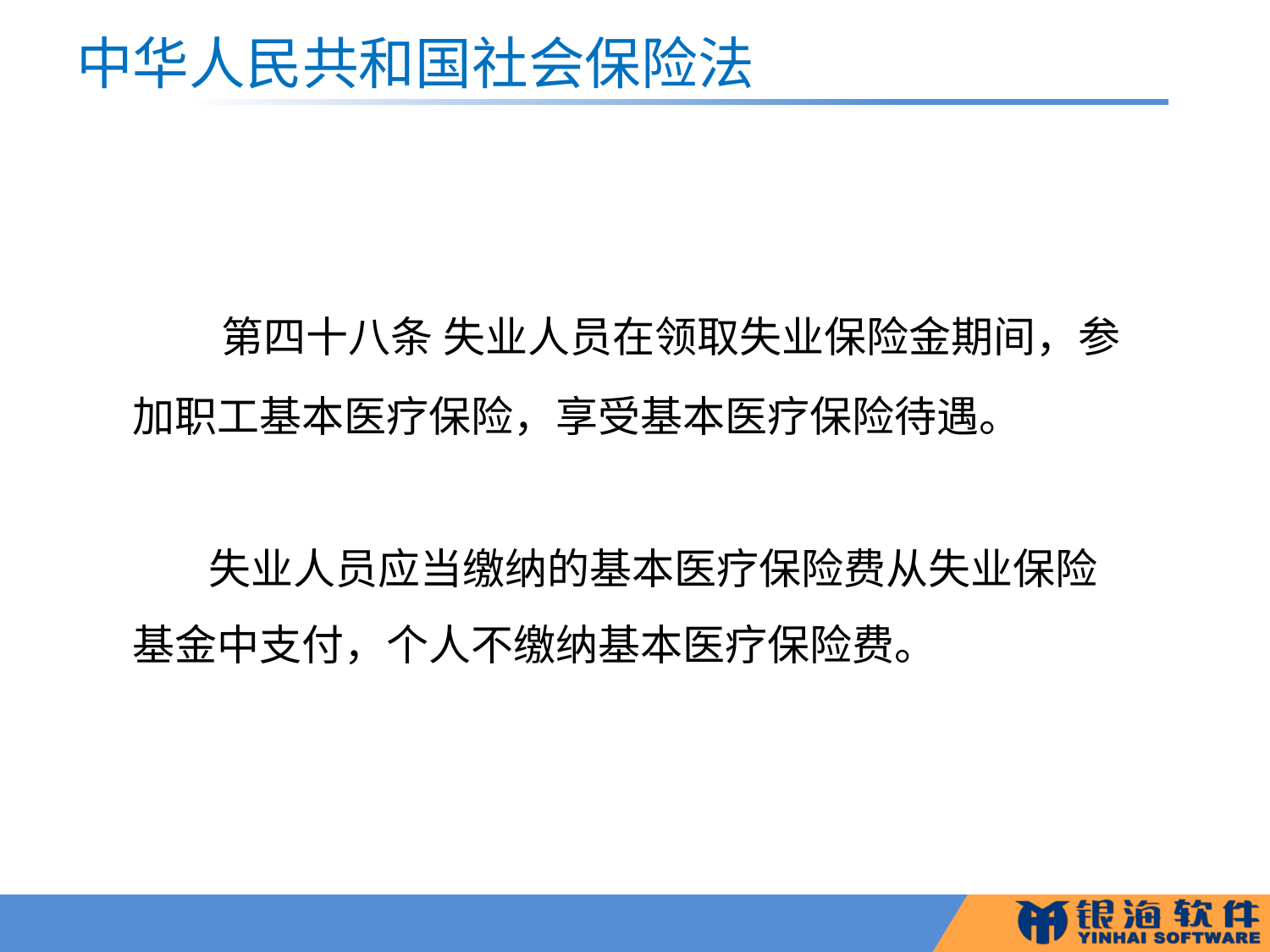

# 中华人民共和国社会保险法
      第四十八条 失业人员在领取失业保险金期间，参加职工基本医疗保险，享受基本医疗保险待遇。

       失业人员应当缴纳的基本医疗保险费从失业保险基金中支付，个人不缴纳基本医疗保险费。